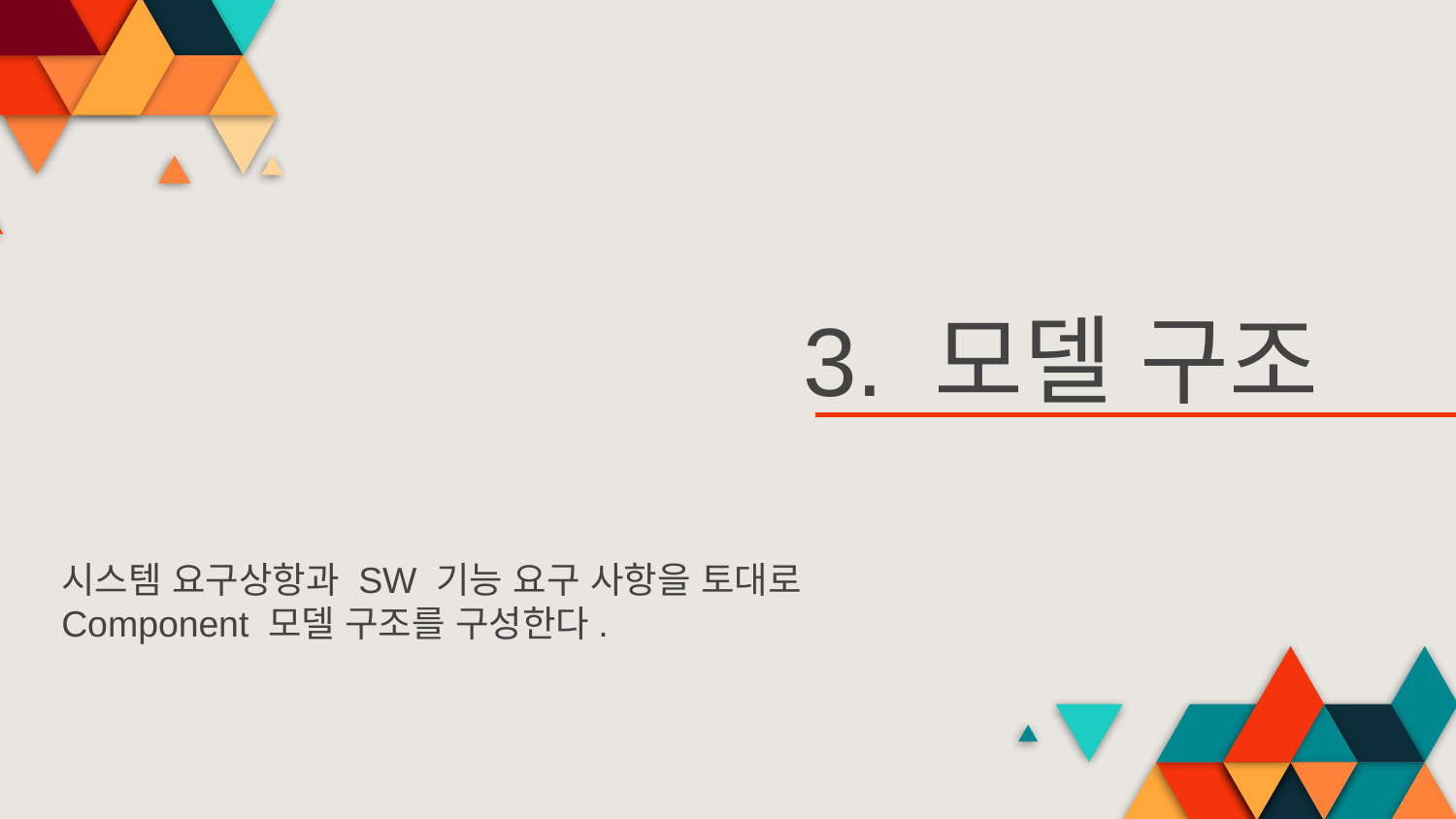

# 3. 모델 구조
시스템 요구상항과 SW 기능 요구 사항을 토대로
Component 모델 구조를 구성한다.